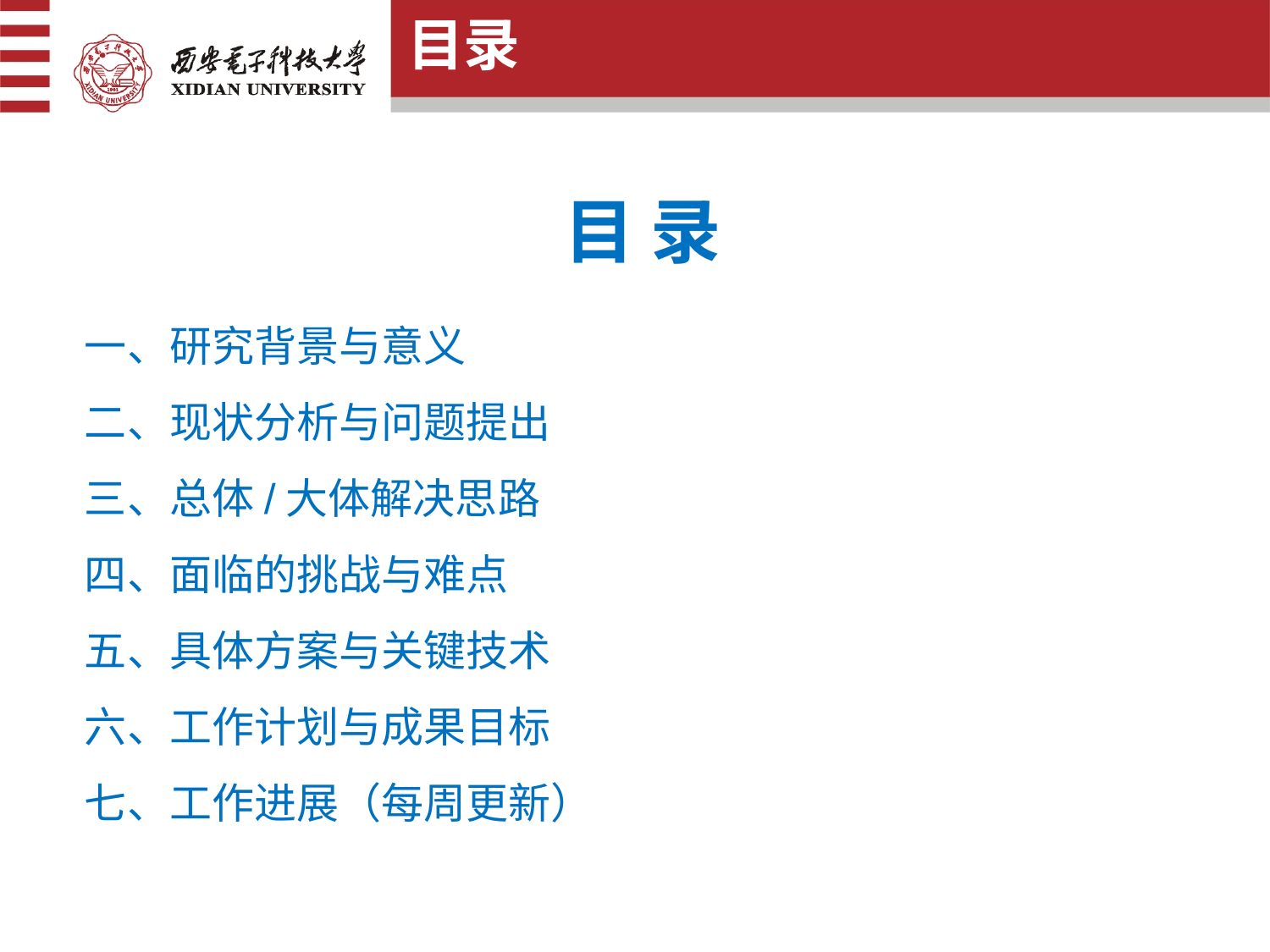

目录
目 录

一、研究背景与意义
二、现状分析与问题提出
三、总体/大体解决思路
四、面临的挑战与难点
五、具体方案与关键技术
六、工作计划与成果目标
七、工作进展（每周更新）